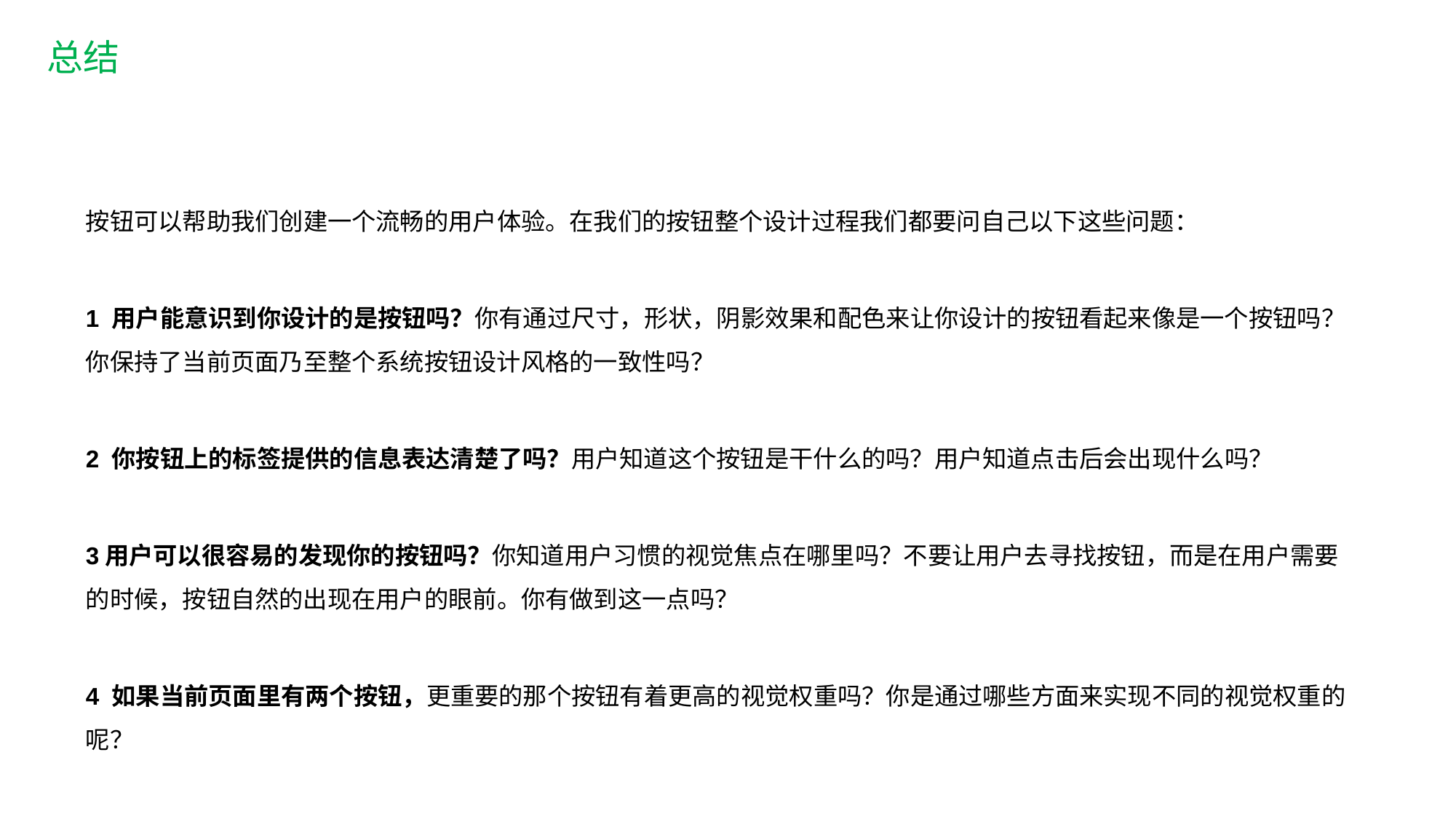

总结
# 按钮可以帮助我们创建一个流畅的用户体验。在我们的按钮整个设计过程我们都要问自己以下这些问题：

1 用户能意识到你设计的是按钮吗？你有通过尺寸，形状，阴影效果和配色来让你设计的按钮看起来像是一个按钮吗？你保持了当前页面乃至整个系统按钮设计风格的一致性吗？

2 你按钮上的标签提供的信息表达清楚了吗？用户知道这个按钮是干什么的吗？用户知道点击后会出现什么吗？

3用户可以很容易的发现你的按钮吗？你知道用户习惯的视觉焦点在哪里吗？不要让用户去寻找按钮，而是在用户需要的时候，按钮自然的出现在用户的眼前。你有做到这一点吗？

4 如果当前页面里有两个按钮，更重要的那个按钮有着更高的视觉权重吗？你是通过哪些方面来实现不同的视觉权重的呢？